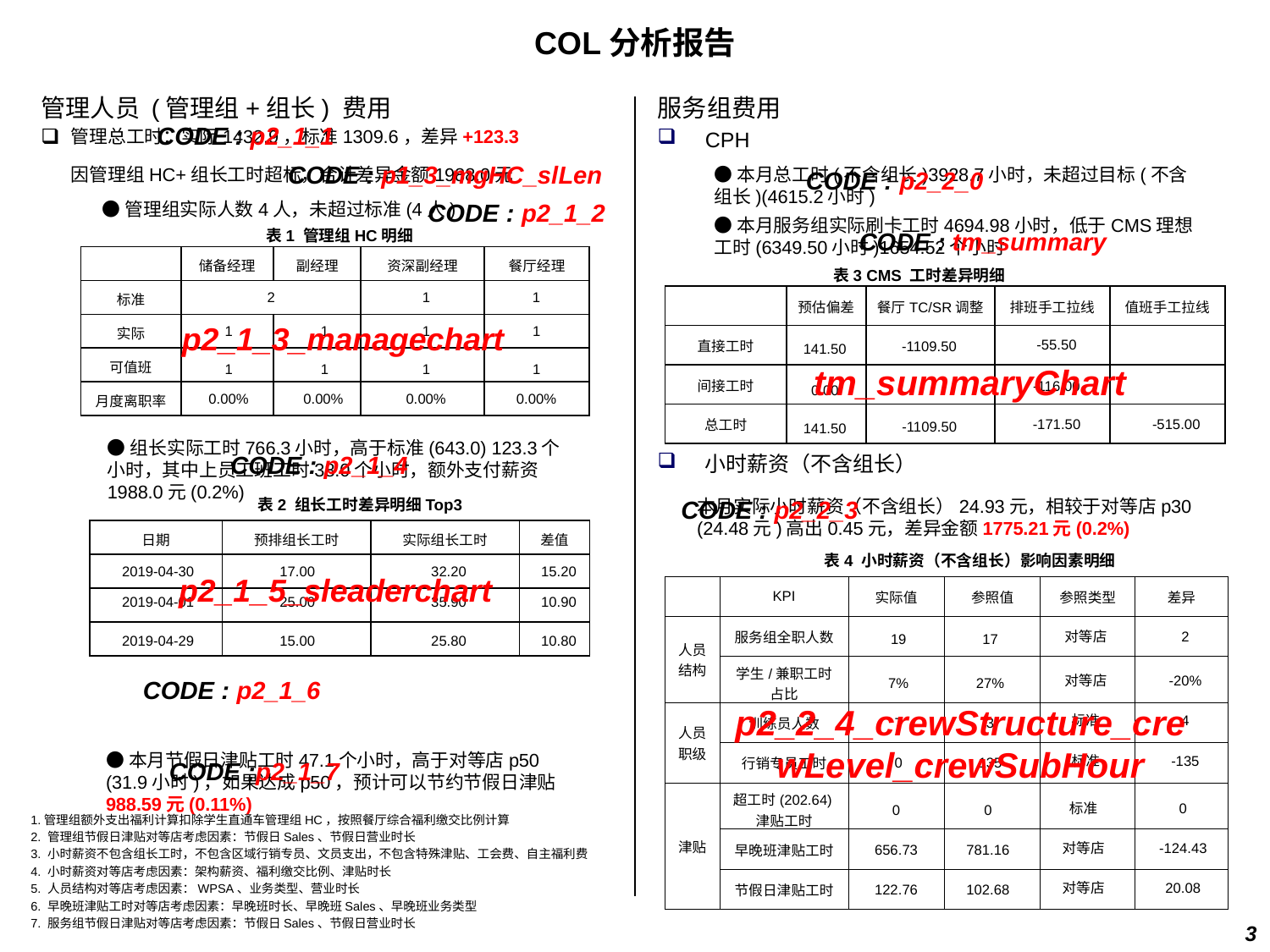

COL分析报告
管理人员 (管理组+组长) 费用

服务组费用
CPH
CODE : p2_1_1
管理总工时：实际1432.9，标准1309.6，差异+123.3

CODE : p1_3_mgHC_slLen
因管理组HC+组长工时超标，合计差异金额1988.0元
●本月总工时(不含组长)3928.7小时，未超过目标(不含组长)(4615.2小时)
CODE : p2_2_0
●管理组实际人数4人，未超过标准(4人)
CODE : p2_1_2
●本月服务组实际刷卡工时4694.98小时，低于CMS理想工时(6349.50小时)1654.52个小时
表1 管理组HC明细
CODE : tm_summary
|  | 储备经理 | 副经理 | 资深副经理 | 餐厅经理 |
| --- | --- | --- | --- | --- |
| 标准 |  |  |  |  |
| 实际 |  |  |  |  |
| 可值班 |  |  |  |  |
| 月度离职率 |  |  |  |  |
表3 CMS 工时差异明细
2
1
1
|  | 预估偏差 | 餐厅TC/SR调整 | 排班手工拉线 | 值班手工拉线 |
| --- | --- | --- | --- | --- |
| 直接工时 |  |  |  |  |
| 间接工时 |  |  |  |  |
| 总工时 |  |  |  |  |
p2_1_3_managechart
1
1
1
1
-55.50

-1109.50
141.50
tm_summaryChart
1
1
1
1
-116.00

0.00
0.00%
0.00%
0.00%
0.00%
-171.50
-515.00
-1109.50
141.50
●组长实际工时766.3小时，高于标准(643.0) 123.3个小时，其中上员工班工时38.0个小时，额外支付薪资1988.0元(0.2%)
CODE : p2_1_4
小时薪资（不含组长）
本月实际小时薪资（不含组长）24.93元，相较于对等店p30 (24.48元)高出0.45元，差异金额1775.21元(0.2%)
CODE : p2_2_3
表2 组长工时差异明细Top3
| 日期 | 预排组长工时 | 实际组长工时 | 差值 |
| --- | --- | --- | --- |
|  |  |  |  |
|  |  |  |  |
|  |  |  |  |
表4 小时薪资（不含组长）影响因素明细
2019-04-30
17.00
32.20
15.20
p2_1_5_sleaderchart
|  | KPI | 实际值 | 参照值 | 参照类型 | 差异 |
| --- | --- | --- | --- | --- | --- |
| 人员 结构 | 服务组全职人数 |  |  |  |  |
|  | 学生/兼职工时占比 |  |  |  |  |
| 人员 职级 | 训练员人数 |  |  |  |  |
|  | 行销专员工时 |  |  |  |  |
| 津贴 | 超工时(202.64)津贴工时 |  |  |  |  |
|  | 早晚班津贴工时 |  |  |  |  |
|  | 节假日津贴工时 |  |  |  |  |
2019-04-01
25.00
35.90
10.90
对等店
2
19
17
2019-04-29
15.00
25.80
10.80

对等店
-20%
CODE : p2_1_6
7%
27%
p2_2_4_crewStructure_crewLevel_crewSubHour
标准
4
7
3
●本月节假日津贴工时47.1个小时，高于对等店p50 (31.9小时)，如果达成p50，预计可以节约节假日津贴988.59元(0.11%)
标准
-135
0
135
CODE :p2_1_7
标准
0
0
0
1.管理组额外支出福利计算扣除学生直通车管理组HC，按照餐厅综合福利缴交比例计算
2. 管理组节假日津贴对等店考虑因素：节假日Sales、节假日营业时长
3. 小时薪资不包含组长工时，不包含区域行销专员、文员支出，不包含特殊津贴、工会费、自主福利费
4. 小时薪资对等店考虑因素：架构薪资、福利缴交比例、津贴时长
5. 人员结构对等店考虑因素：WPSA、业务类型、营业时长
6. 早晚班津贴工时对等店考虑因素：早晚班时长、早晚班Sales、早晚班业务类型
7. 服务组节假日津贴对等店考虑因素：节假日Sales、节假日营业时长
对等店
-124.43
656.73
781.16
对等店
20.08
122.76
102.68